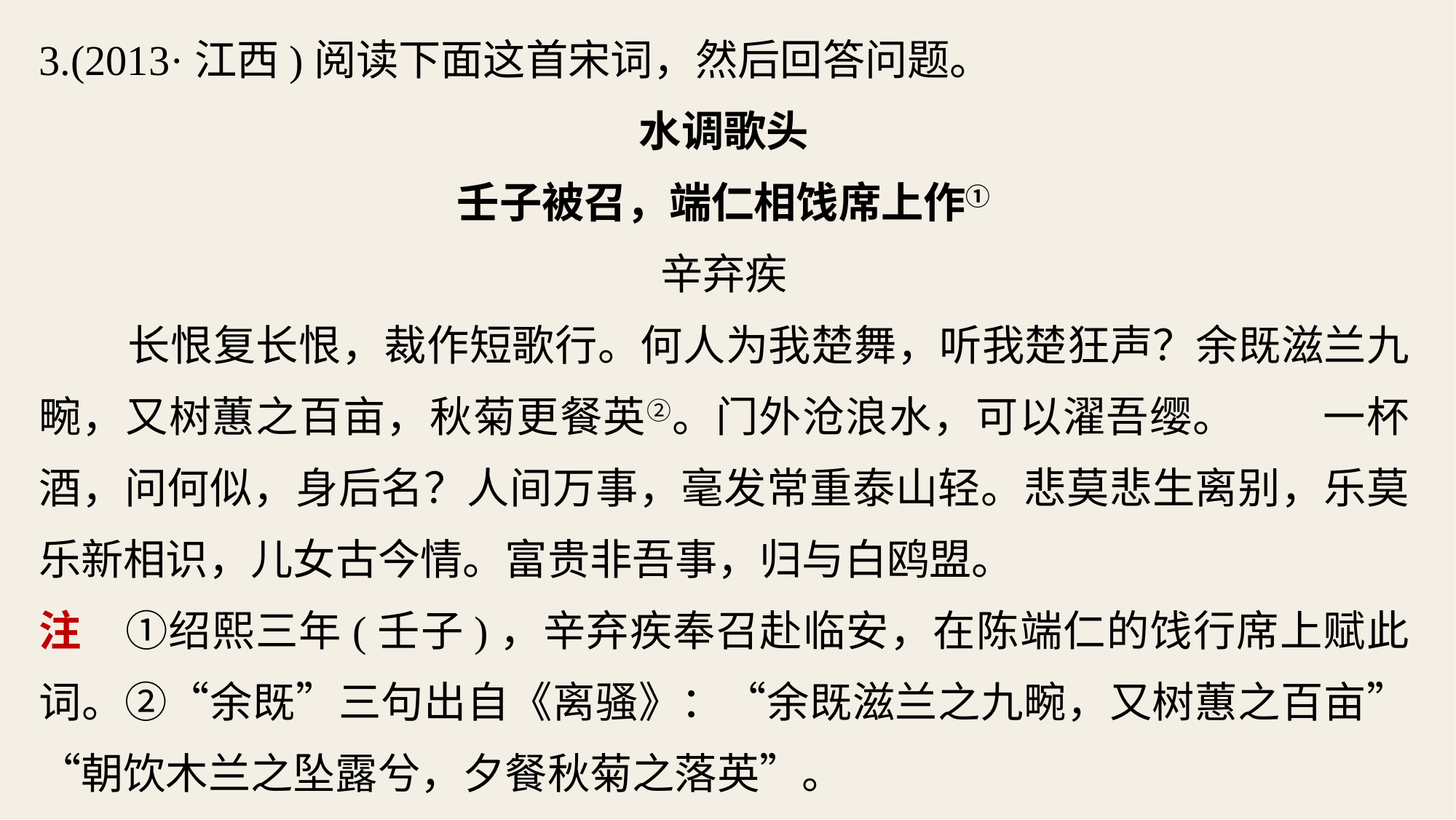

3.(2013·江西)阅读下面这首宋词，然后回答问题。
水调歌头
壬子被召，端仁相饯席上作①
辛弃疾
        长恨复长恨，裁作短歌行。何人为我楚舞，听我楚狂声？余既滋兰九畹，又树蕙之百亩，秋菊更餐英②。门外沧浪水，可以濯吾缨。　　一杯酒，问何似，身后名？人间万事，毫发常重泰山轻。悲莫悲生离别，乐莫乐新相识，儿女古今情。富贵非吾事，归与白鸥盟。
注　①绍熙三年(壬子)，辛弃疾奉召赴临安，在陈端仁的饯行席上赋此词。②“余既”三句出自《离骚》：“余既滋兰之九畹，又树蕙之百亩”“朝饮木兰之坠露兮，夕餐秋菊之落英”。